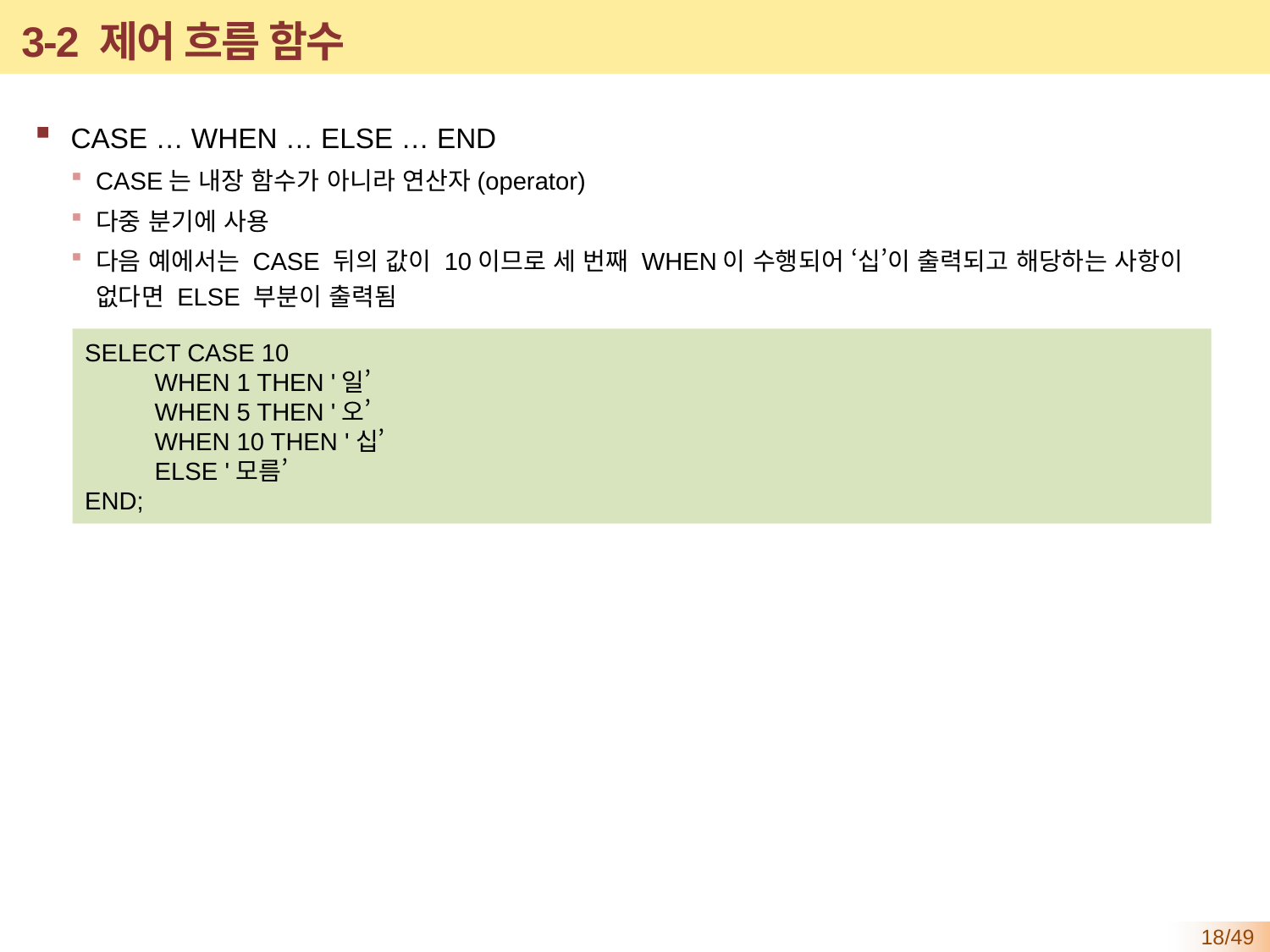

# 3-2 제어 흐름 함수
CASE … WHEN … ELSE … END
CASE는 내장 함수가 아니라 연산자(operator)
다중 분기에 사용
다음 예에서는 CASE 뒤의 값이 10이므로 세 번째 WHEN이 수행되어 ‘십’이 출력되고 해당하는 사항이 없다면 ELSE 부분이 출력됨

SELECT CASE 10
          WHEN 1 THEN '일’
          WHEN 5 THEN '오’
          WHEN 10 THEN '십’
          ELSE '모름’
END;